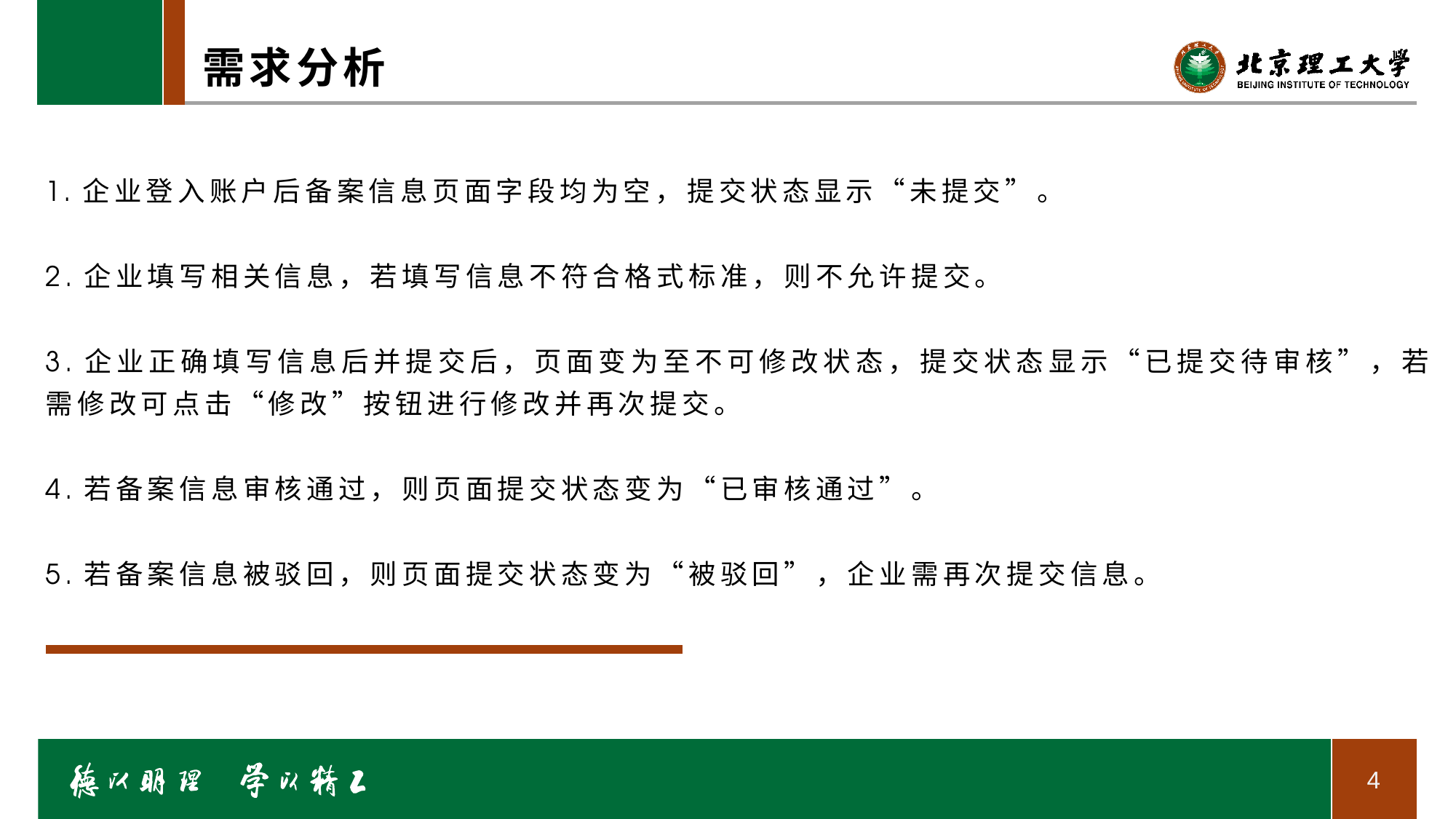

# 需求分析
1.企业登入账户后备案信息页面字段均为空，提交状态显示“未提交”。

2.企业填写相关信息，若填写信息不符合格式标准，则不允许提交。

3.企业正确填写信息后并提交后，页面变为至不可修改状态，提交状态显示“已提交待审核”，若需修改可点击“修改”按钮进行修改并再次提交。

4.若备案信息审核通过，则页面提交状态变为“已审核通过”。

5.若备案信息被驳回，则页面提交状态变为“被驳回”，企业需再次提交信息。